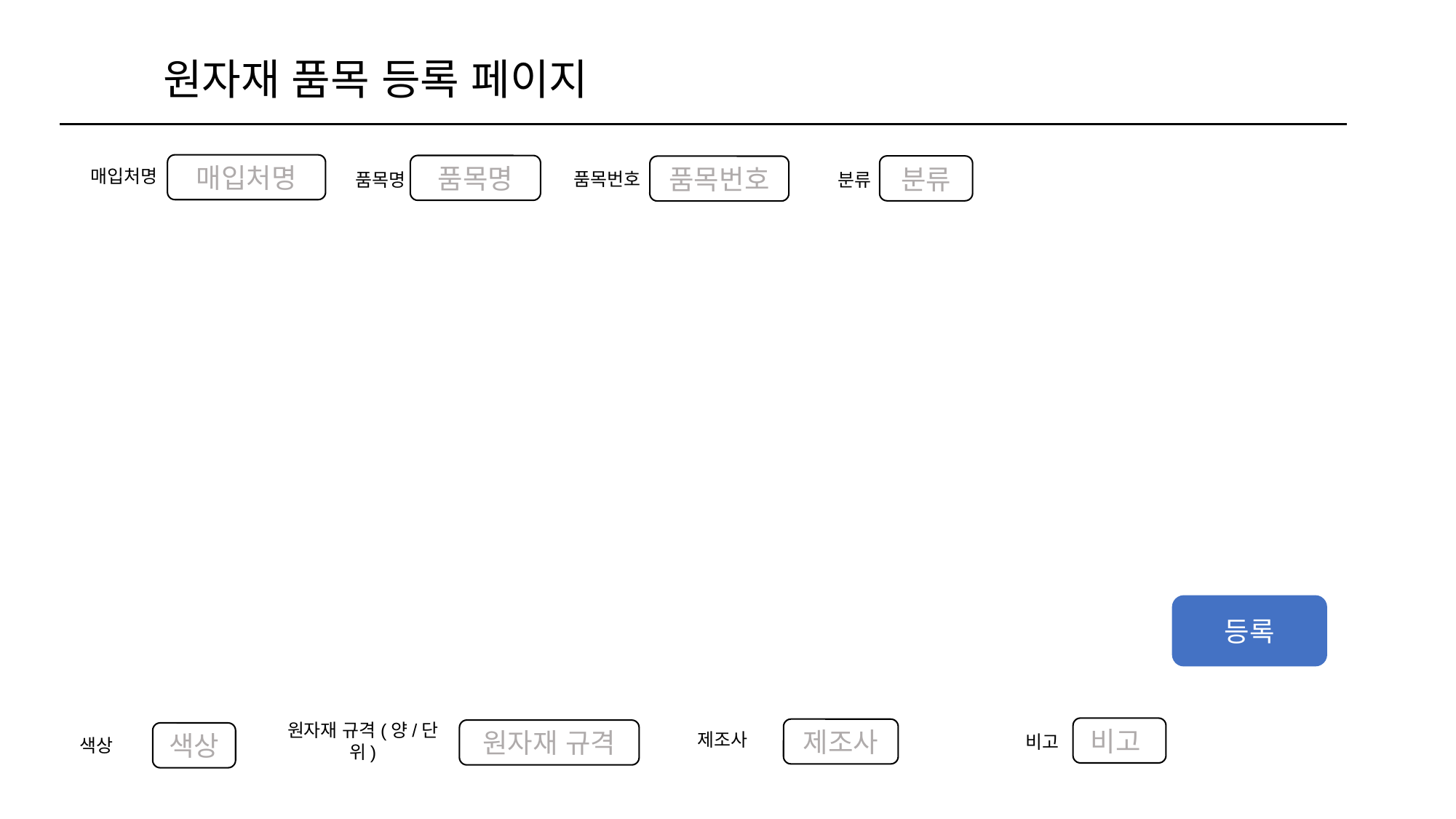

원자재 품목 등록 페이지
매입처명
매입처명
품목명
분류
품목번호
품목번호
품목명
분류
등록
제조사
원자재 규격(양/단위)
비고
비고
제조사
원자재 규격
색상
색상